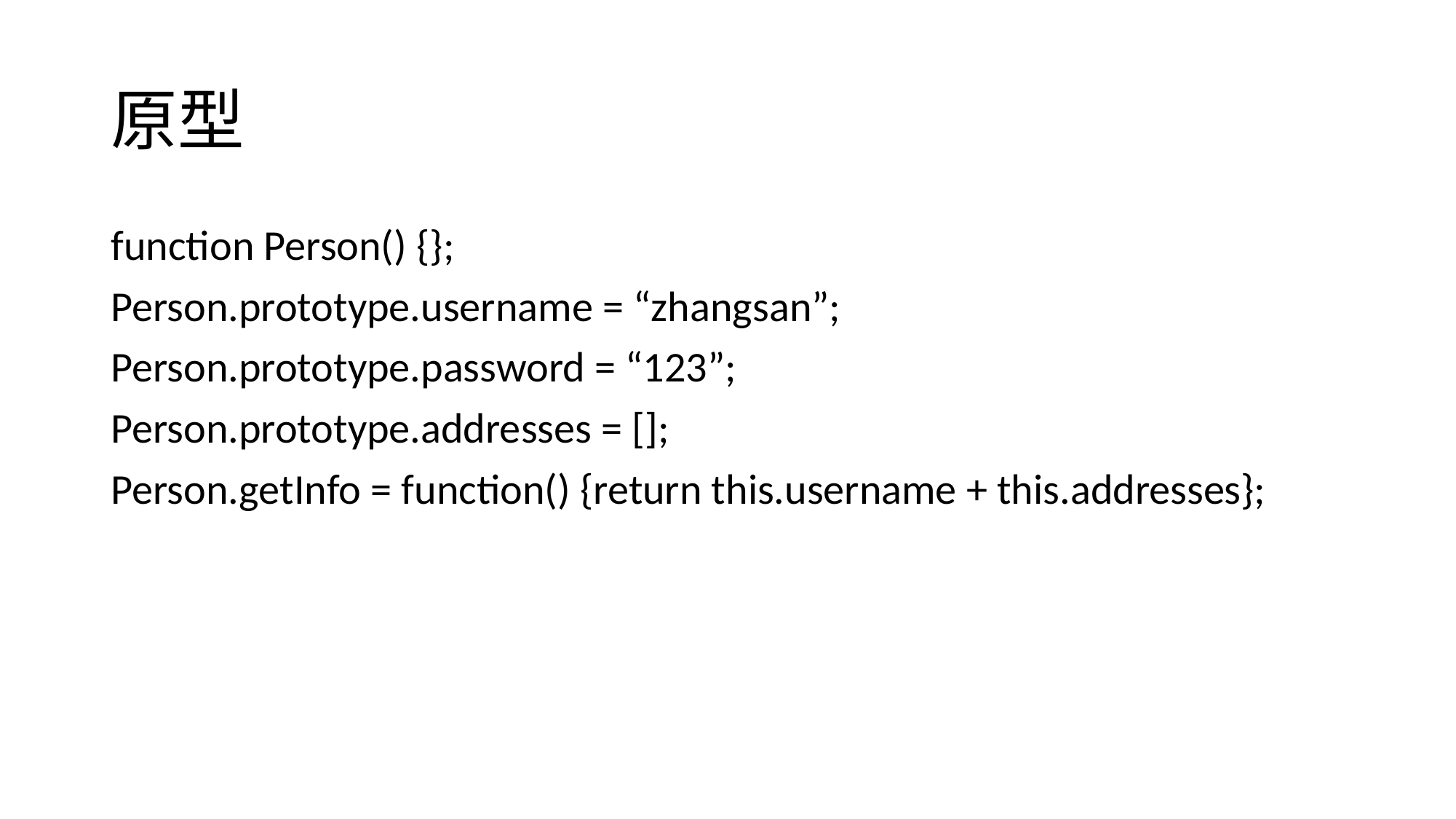

# 原型
function Person() {};
Person.prototype.username = “zhangsan”;
Person.prototype.password = “123”;
Person.prototype.addresses = [];
Person.getInfo = function() {return this.username + this.addresses};